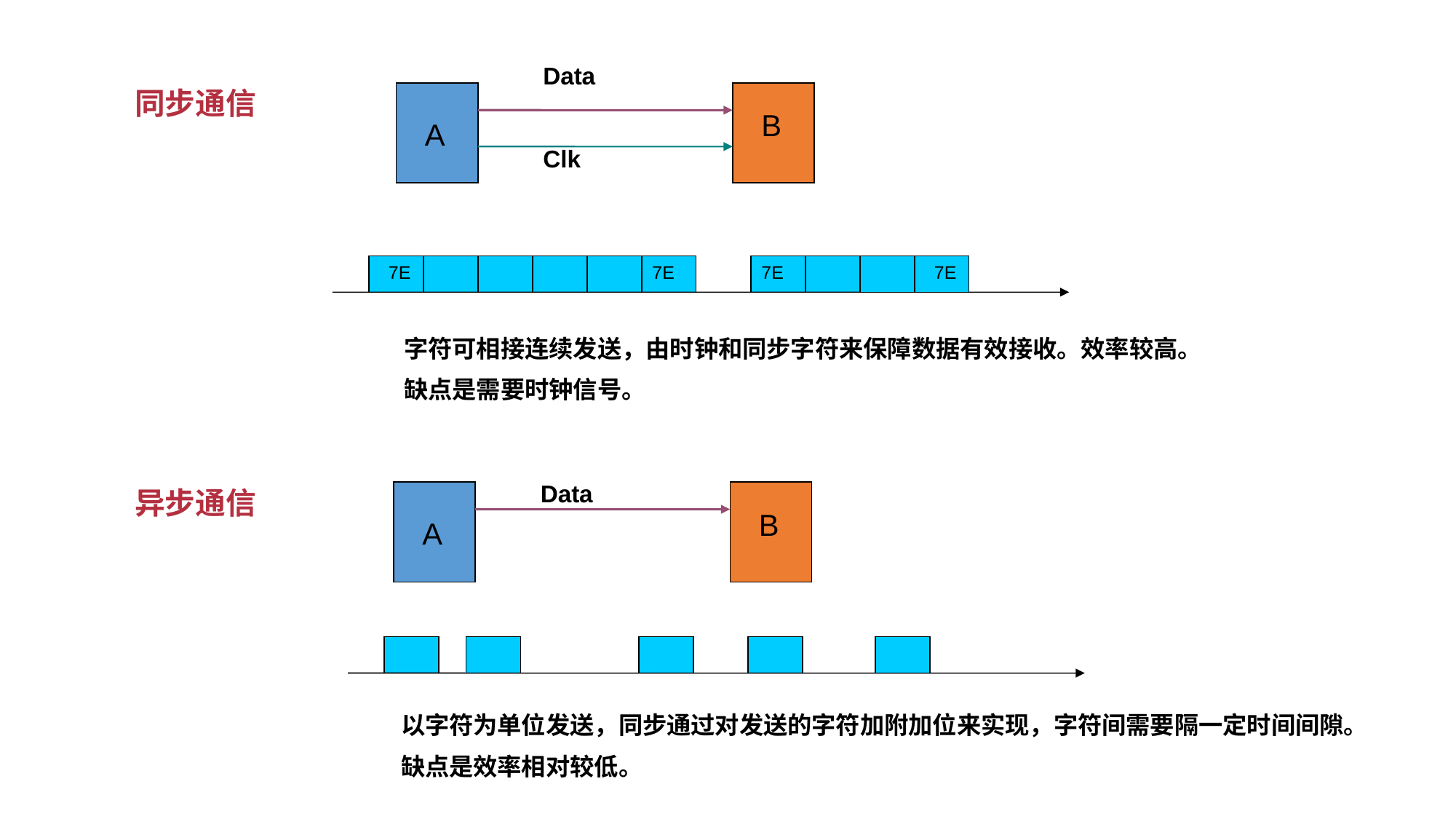

Data

Clk

B
A

同步通信

7E

7E

7E

7E

    字符可相接连续发送，由时钟和同步字符来保障数据有效接收。效率较高。
    缺点是需要时钟信号。
Data

B
A

异步通信

    以字符为单位发送，同步通过对发送的字符加附加位来实现，字符间需要隔一定时间间隙。
    缺点是效率相对较低。